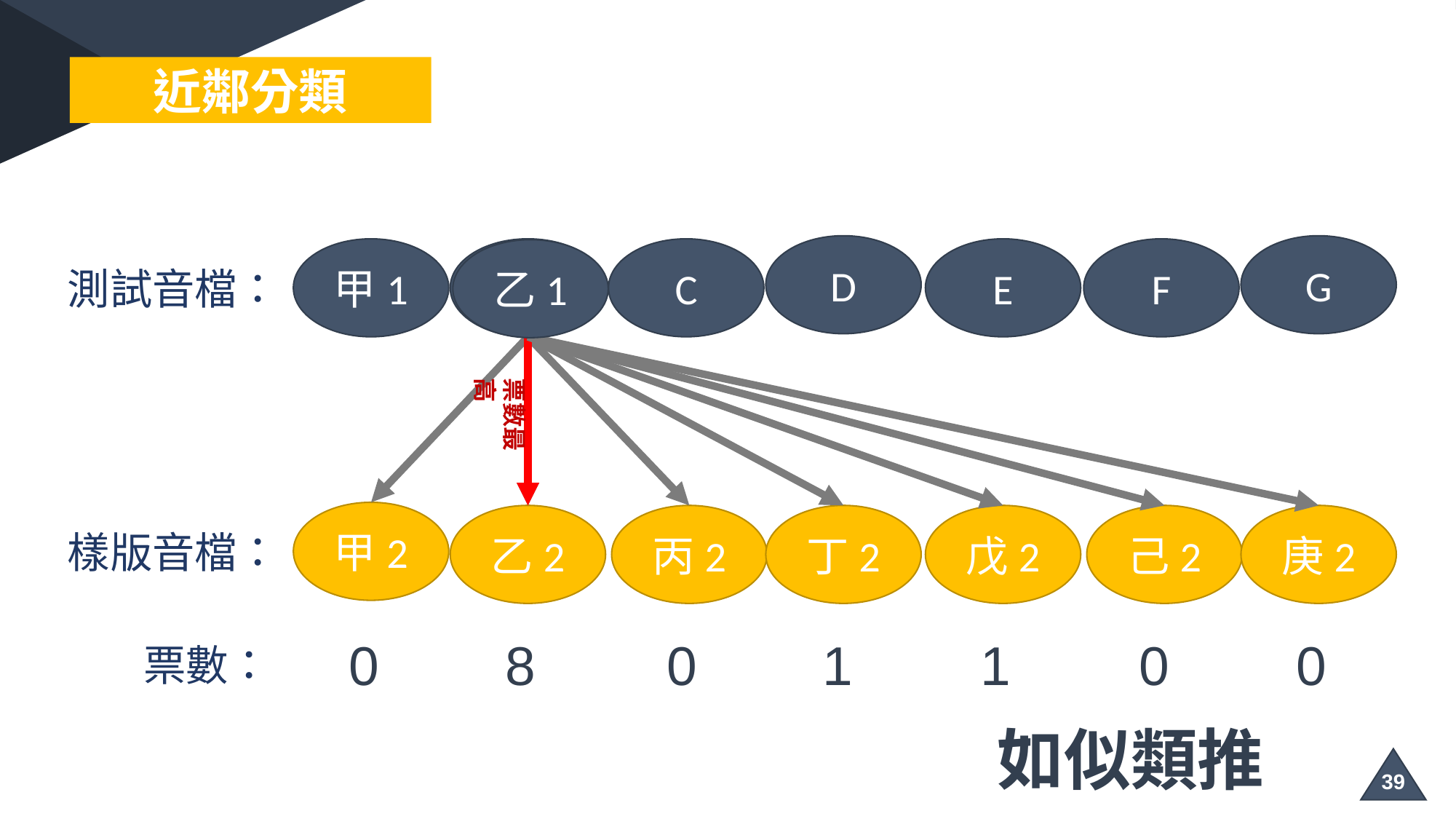

近鄰分類
D
G
甲1
B
C
E
F
乙1
測試音檔：
票數最高
甲2
乙2
丙2
丁2
戊2
己2
庚2
樣版音檔：
0
1
1
0
8
0
0
      票數：
如似類推

39